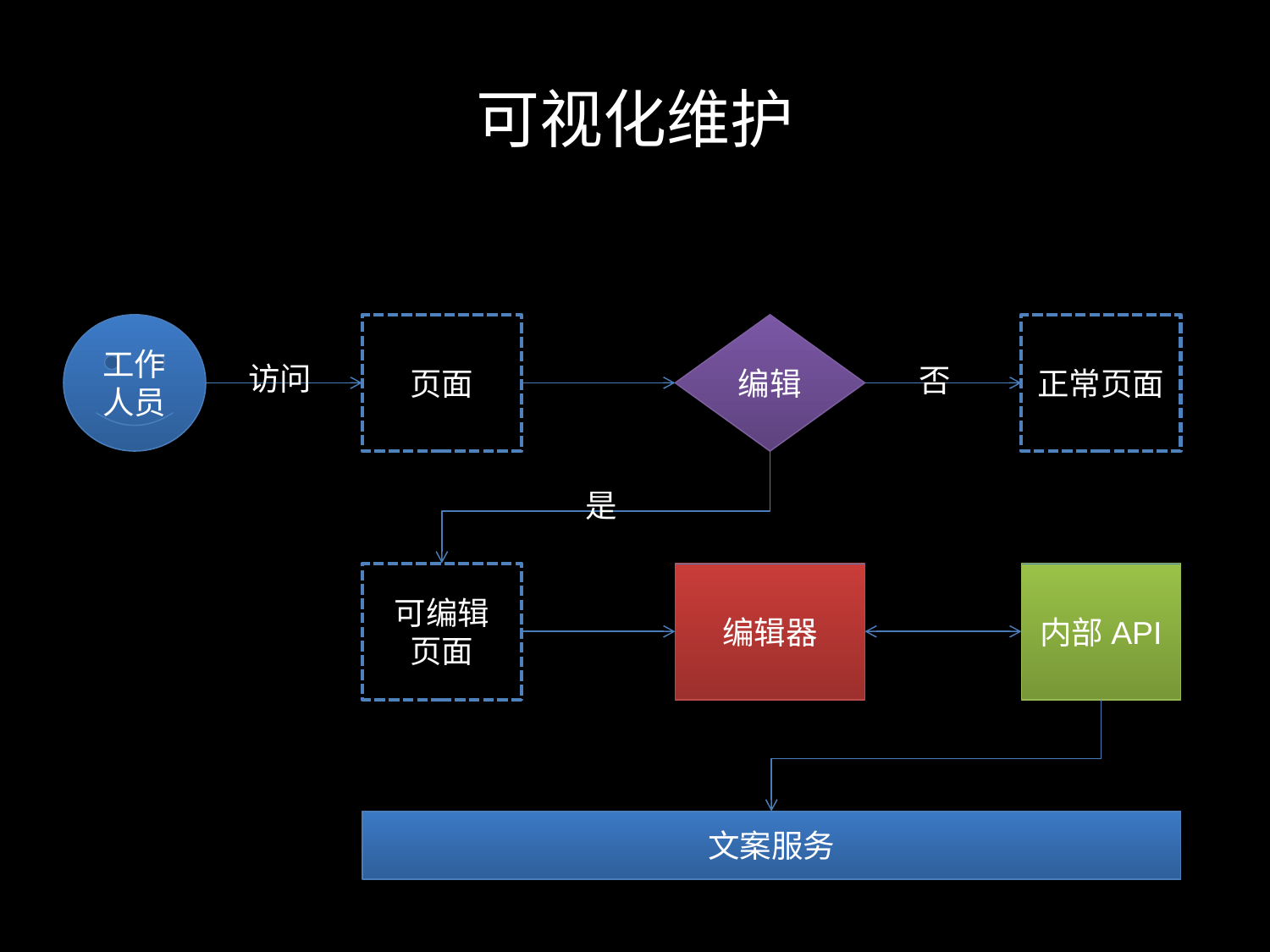

# 可视化维护
工作人员
页面
编辑
正常页面
访问
否
是
可编辑
页面
编辑器
内部API
文案服务